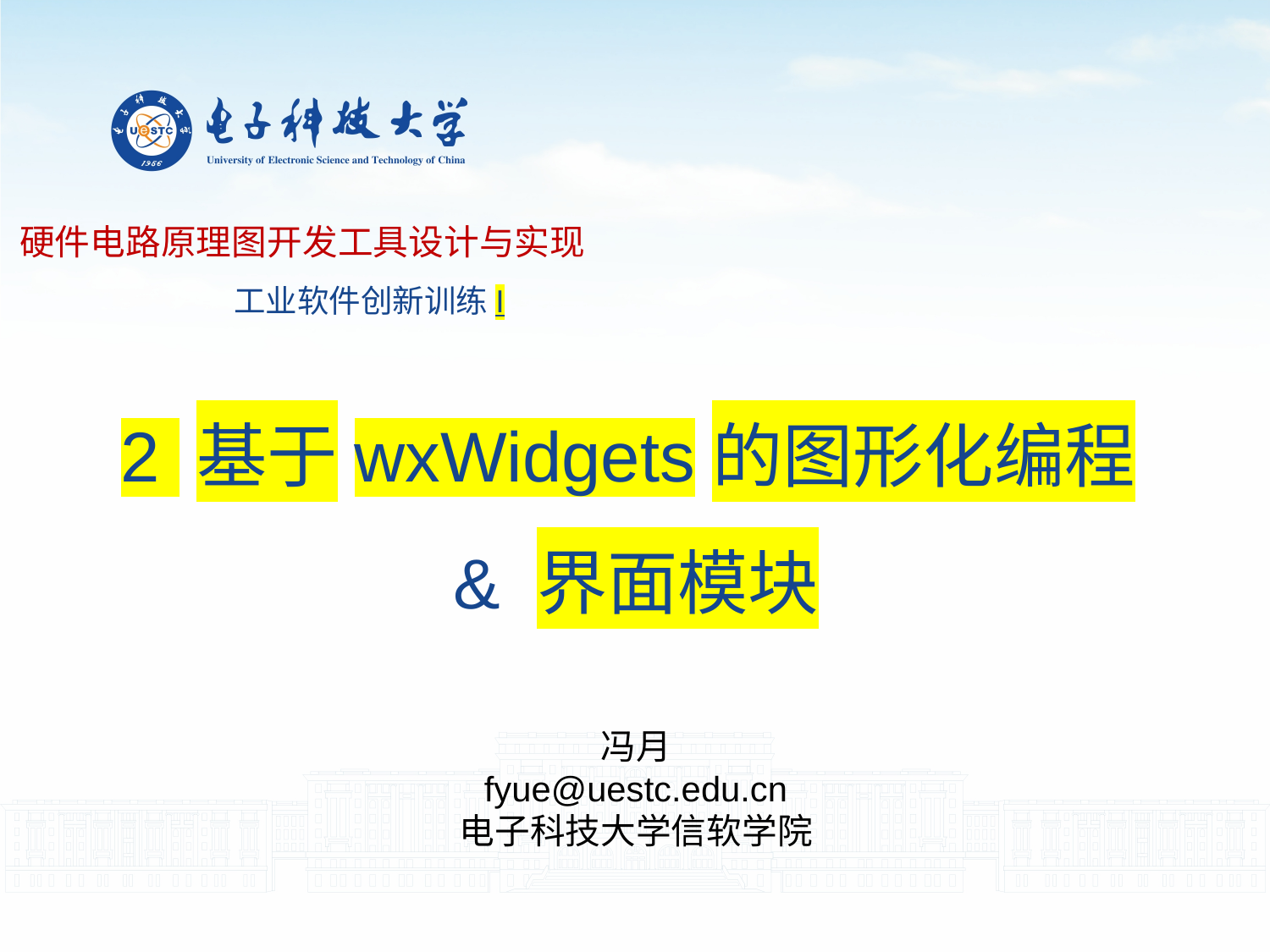

硬件电路原理图开发工具设计与实现
                               工业软件创新训练I
2 基于wxWidgets的图形化编程
& 界面模块

冯月
fyue@uestc.edu.cn
电子科技大学信软学院